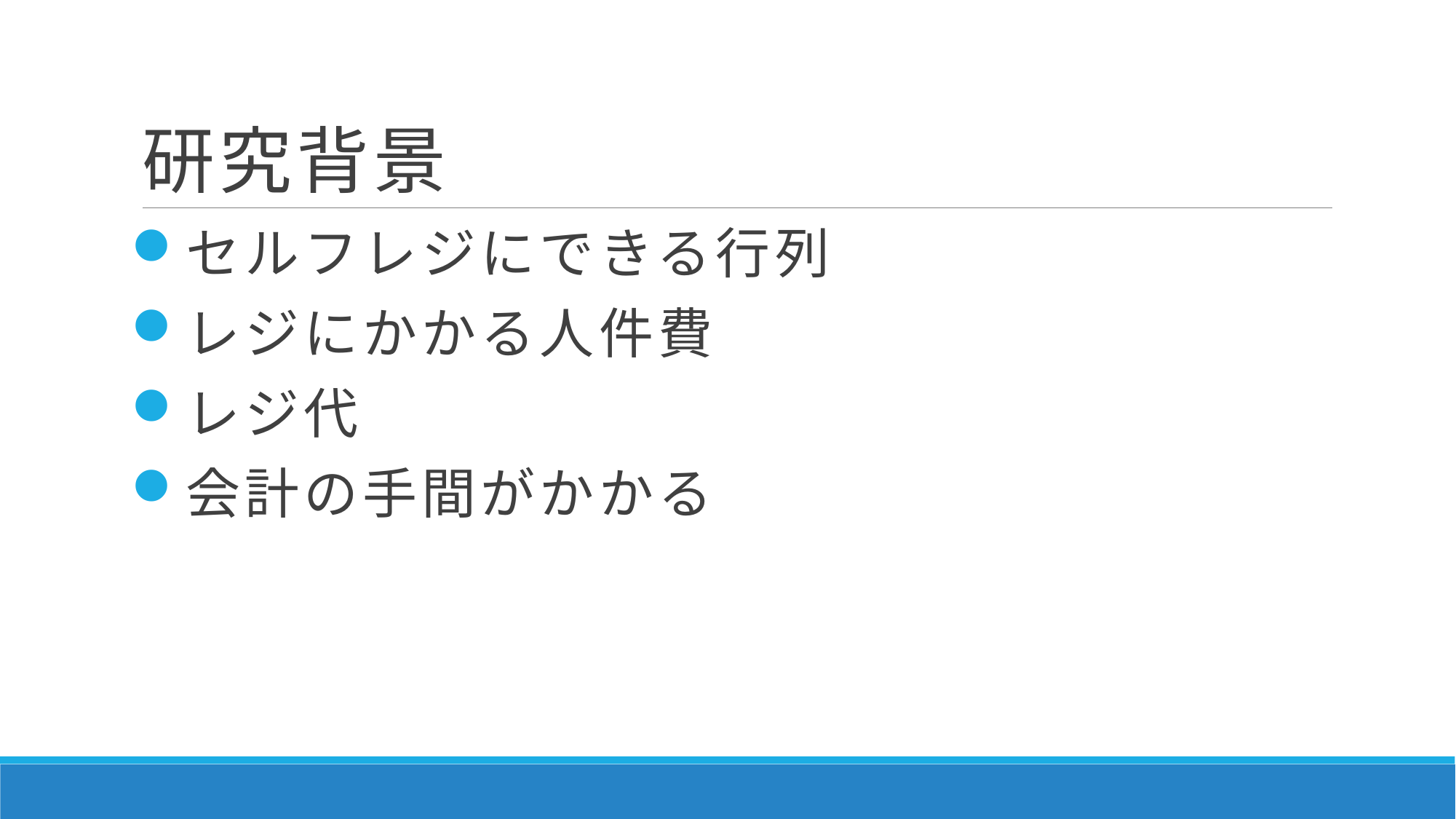

# 研究背景
セルフレジにできる行列
レジにかかる人件費
レジ代
会計の手間がかかる